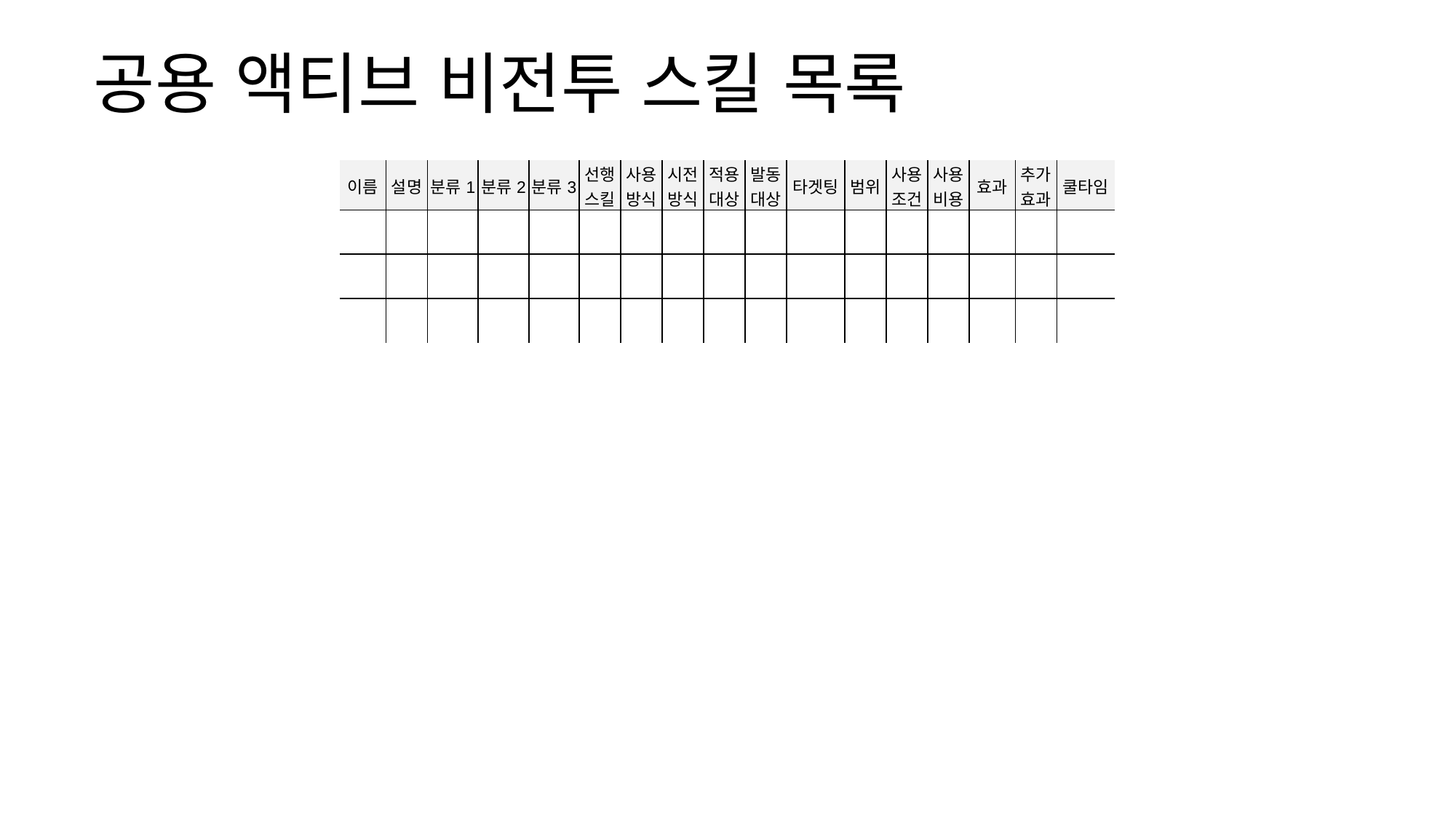

공용 액티브 비전투 스킬 목록
| 이름 | 설명 | 분류1 | 분류2 | 분류3 | 선행 스킬 | 사용 방식 | 시전 방식 | 적용 대상 | 발동 대상 | 타겟팅 | 범위 | 사용 조건 | 사용 비용 | 효과 | 추가 효과 | 쿨타임 |
| --- | --- | --- | --- | --- | --- | --- | --- | --- | --- | --- | --- | --- | --- | --- | --- | --- |
|  |  |  |  |  |  |  |  |  |  |  |  |  |  |  |  |  |
|  |  |  |  |  |  |  |  |  |  |  |  |  |  |  |  |  |
|  |  |  |  |  |  |  |  |  |  |  |  |  |  |  |  |  |